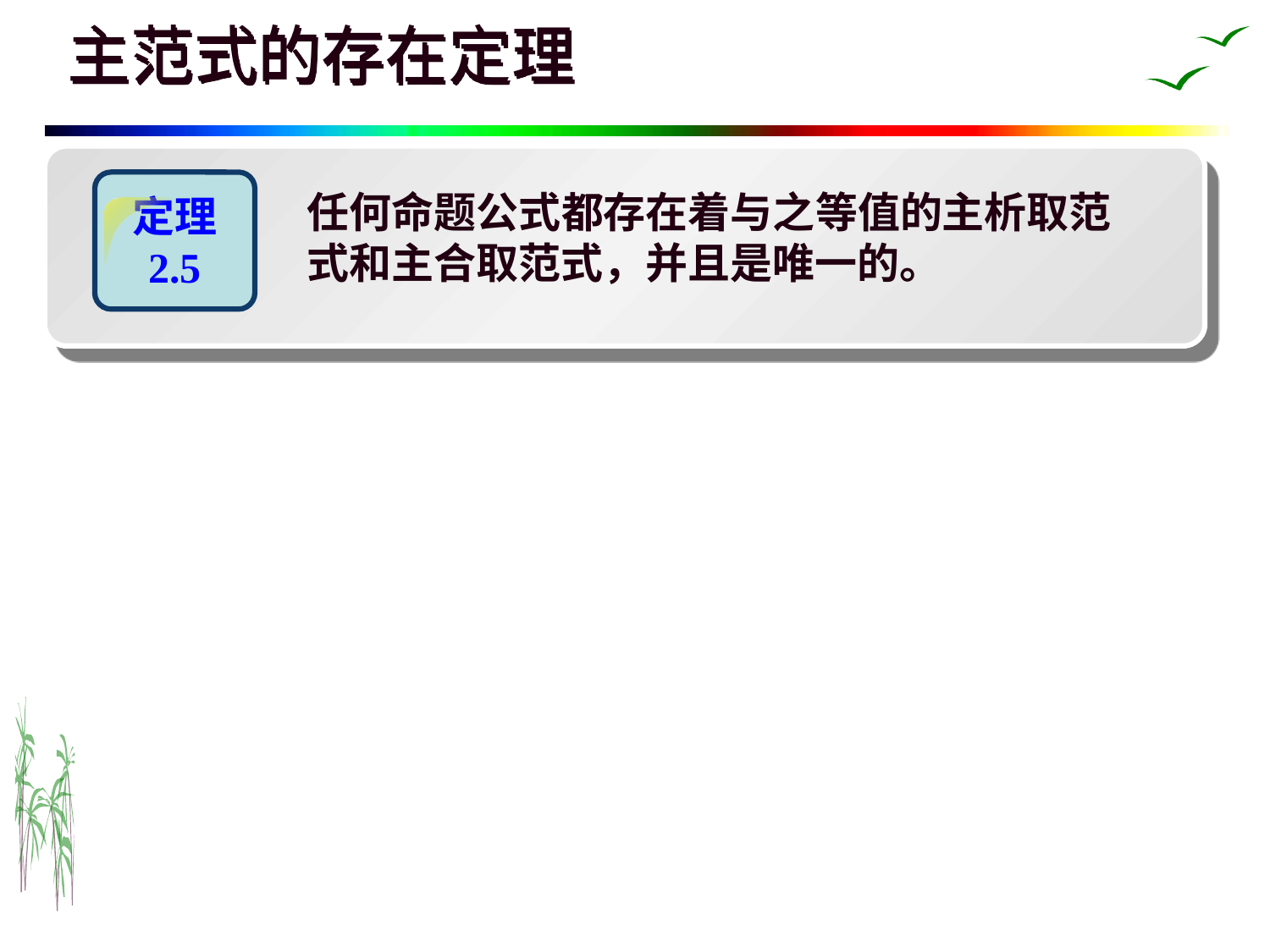

# 主范式的存在定理

定理
2.5
任何命题公式都存在着与之等值的主析取范式和主合取范式，并且是唯一的。